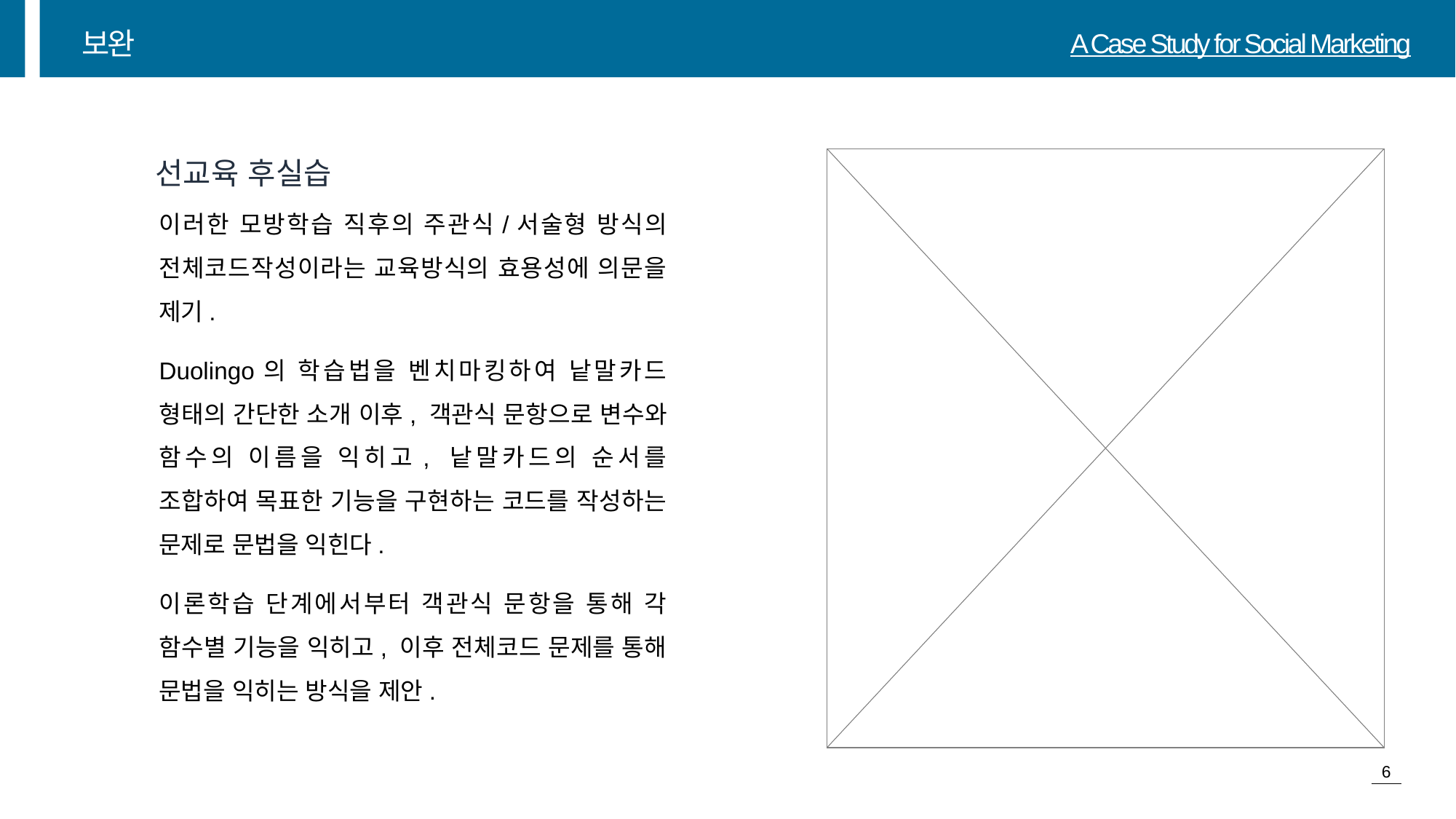

보완
선교육 후실습

이러한 모방학습 직후의 주관식/서술형 방식의 전체코드작성이라는 교육방식의 효용성에 의문을 제기.
Duolingo의 학습법을 벤치마킹하여 낱말카드 형태의 간단한 소개 이후, 객관식 문항으로 변수와 함수의 이름을 익히고, 낱말카드의 순서를 조합하여 목표한 기능을 구현하는 코드를 작성하는 문제로 문법을 익힌다.
이론학습 단계에서부터 객관식 문항을 통해 각 함수별 기능을 익히고, 이후 전체코드 문제를 통해 문법을 익히는 방식을 제안.